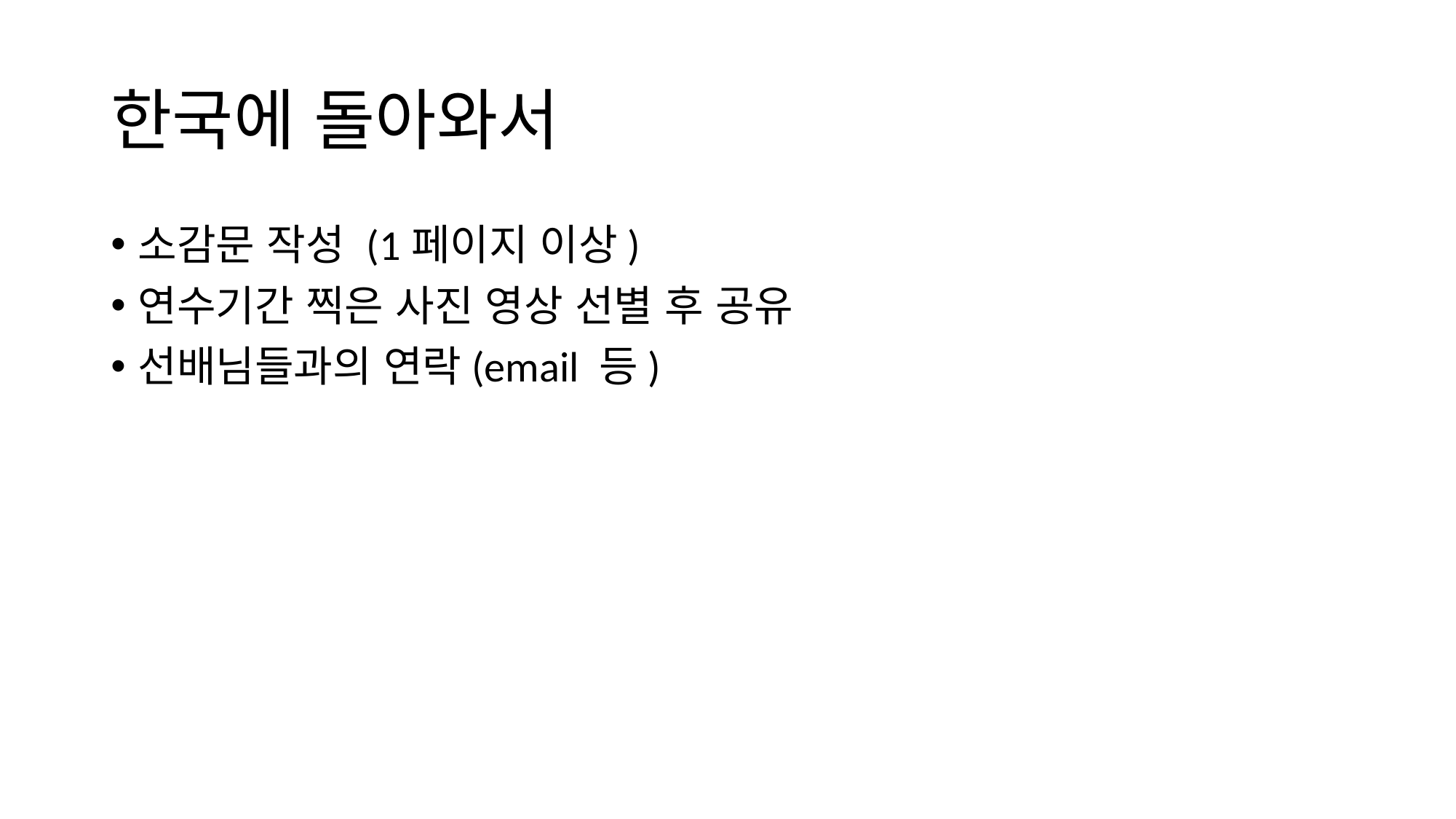

# 한국에 돌아와서
소감문 작성 (1페이지 이상)
연수기간 찍은 사진 영상 선별 후 공유
선배님들과의 연락(email 등)